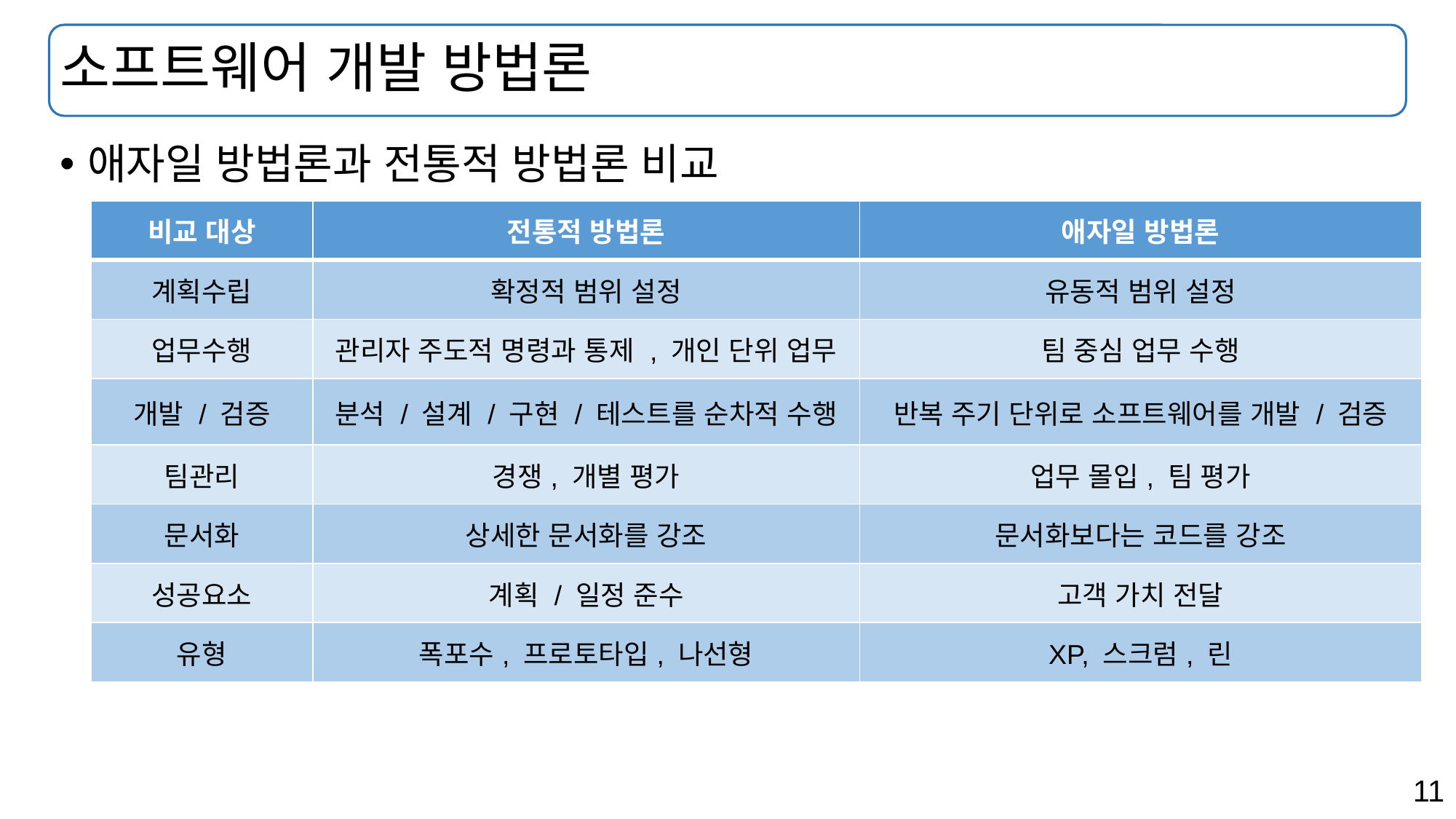

# 소프트웨어 개발 방법론
애자일 방법론과 전통적 방법론 비교

| 비교 대상 | 전통적 방법론 | 애자일 방법론 |
| --- | --- | --- |
| 계획수립 | 확정적 범위 설정 | 유동적 범위 설정 |
| 업무수행 | 관리자 주도적 명령과 통제 , 개인 단위 업무 | 팀 중심 업무 수행 |
| 개발 / 검증 | 분석 / 설계 / 구현 / 테스트를 순차적 수행 | 반복 주기 단위로 소프트웨어를 개발 / 검증 |
| 팀관리 | 경쟁, 개별 평가 | 업무 몰입, 팀 평가 |
| 문서화 | 상세한 문서화를 강조 | 문서화보다는 코드를 강조 |
| 성공요소 | 계획 / 일정 준수 | 고객 가치 전달 |
| 유형 | 폭포수, 프로토타입, 나선형 | XP, 스크럼, 린 |